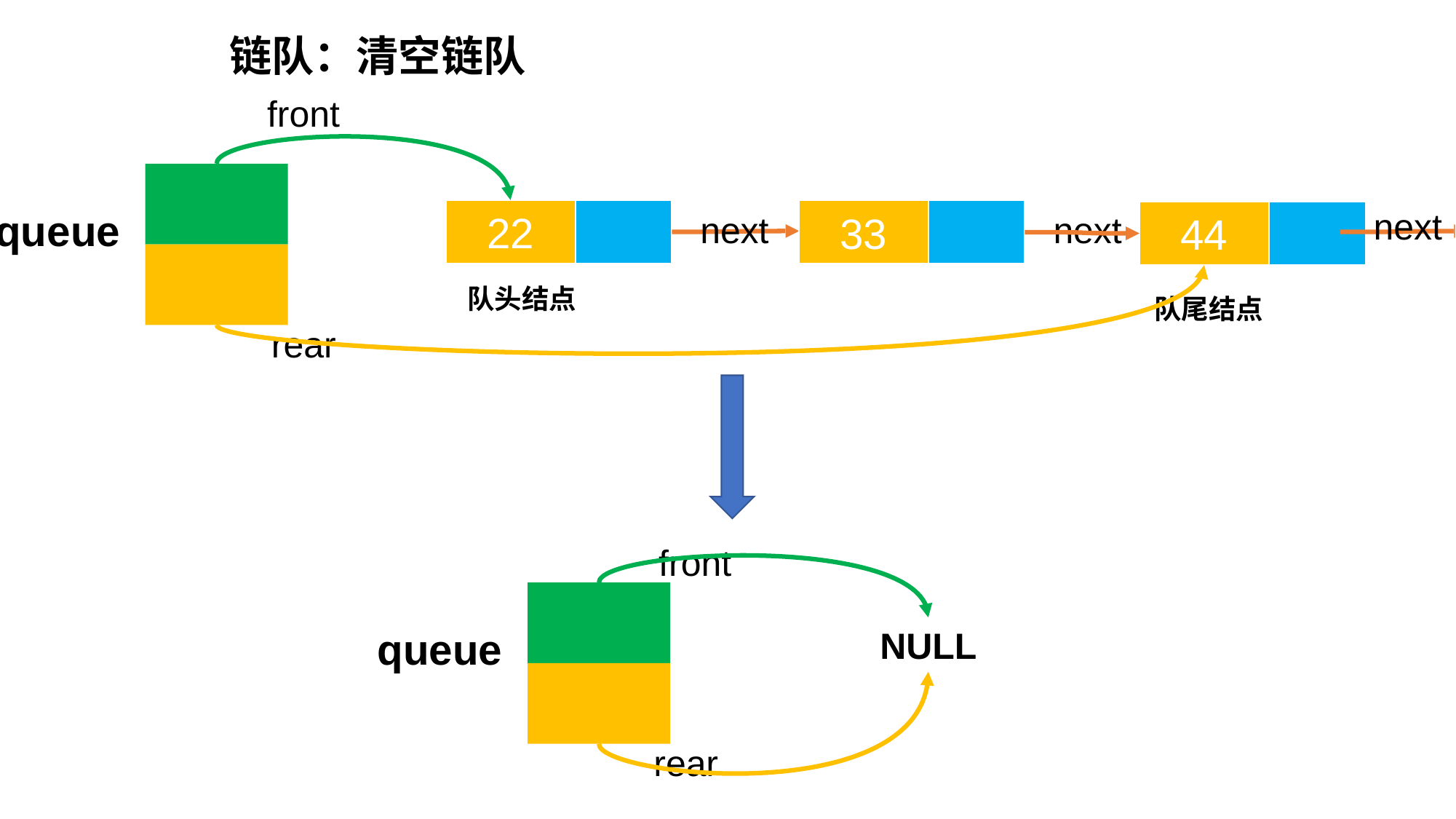

链队：清空链队
front

next
queue
22

next
33

44

next
NULL
队头结点
队尾结点
rear

front

queue
NULL
rear